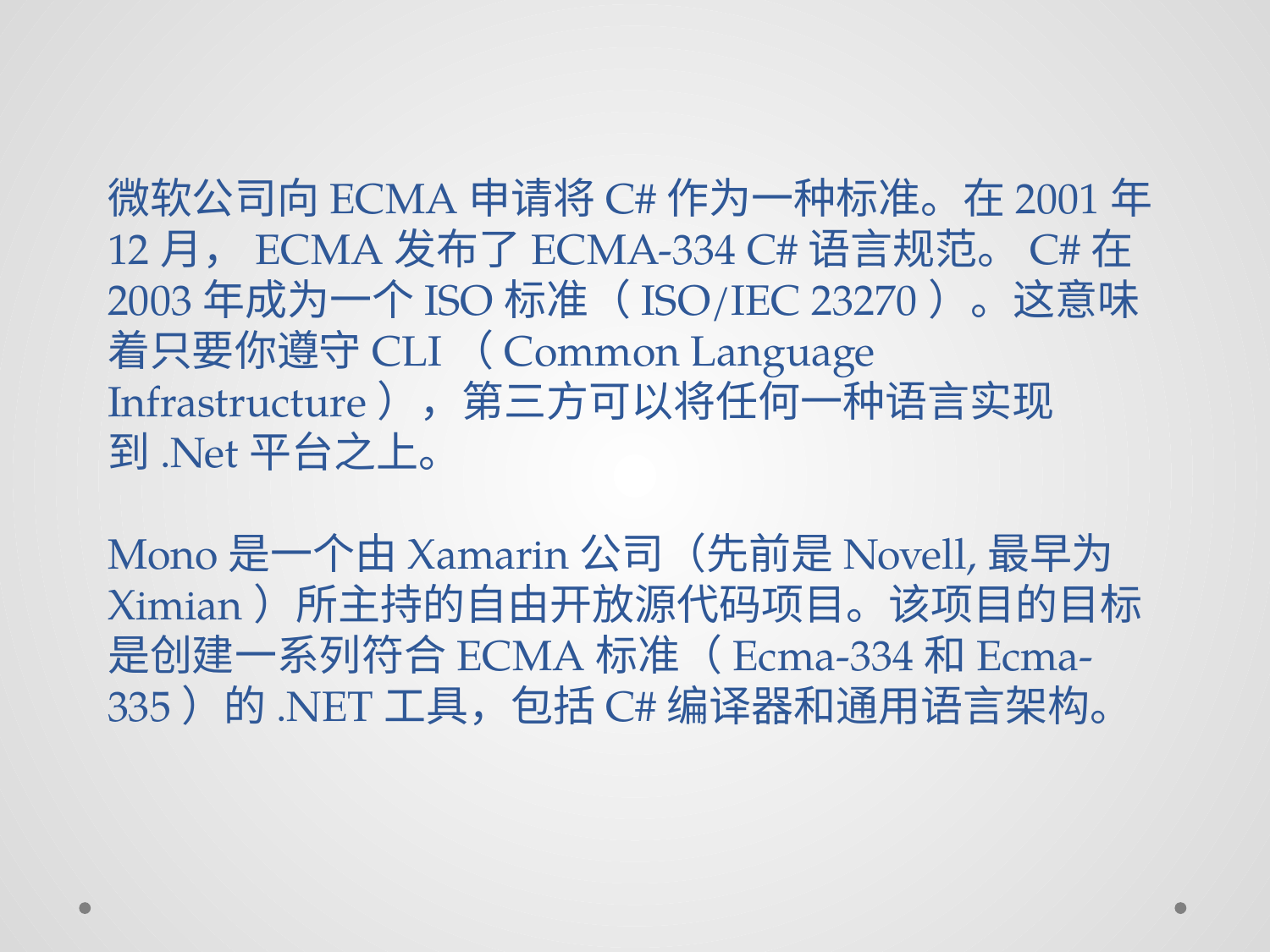

# 微软公司向ECMA申请将C#作为一种标准。在2001年12月，ECMA发布了ECMA-334 C#语言规范。C#在2003年成为一个ISO标准（ISO/IEC 23270）。这意味着只要你遵守CLI（Common Language Infrastructure），第三方可以将任何一种语言实现到.Net平台之上。 Mono是一个由Xamarin公司（先前是Novell,最早为Ximian）所主持的自由开放源代码项目。该项目的目标是创建一系列符合ECMA标准（Ecma-334和Ecma-335）的.NET工具，包括C#编译器和通用语言架构。